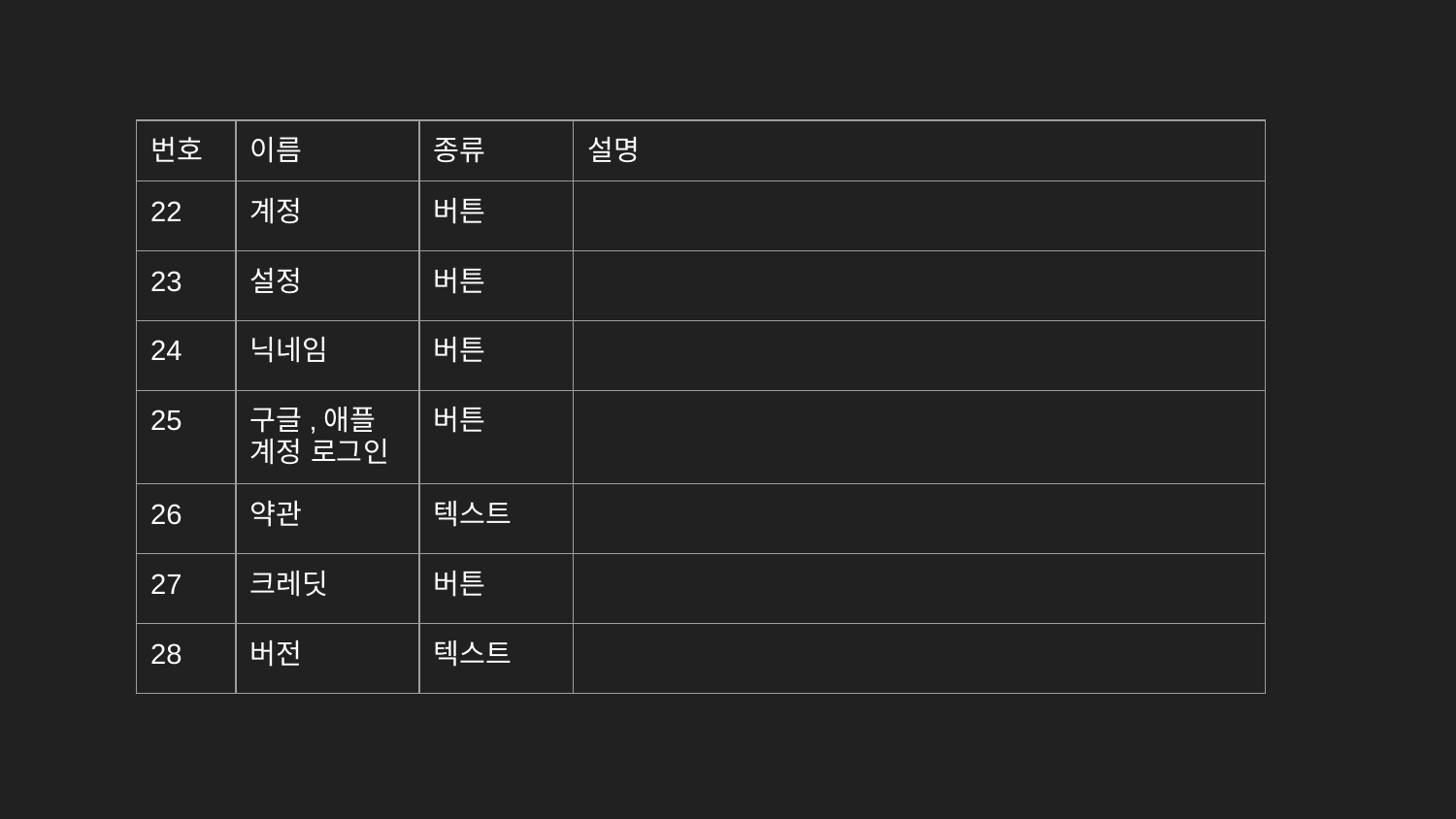

| 번호 | 이름 | 종류 | 설명 |
| --- | --- | --- | --- |
| 22 | 계정 | 버튼 |  |
| 23 | 설정 | 버튼 |  |
| 24 | 닉네임 | 버튼 |  |
| 25 | 구글,애플 계정 로그인 | 버튼 |  |
| 26 | 약관 | 텍스트 |  |
| 27 | 크레딧 | 버튼 |  |
| 28 | 버전 | 텍스트 |  |